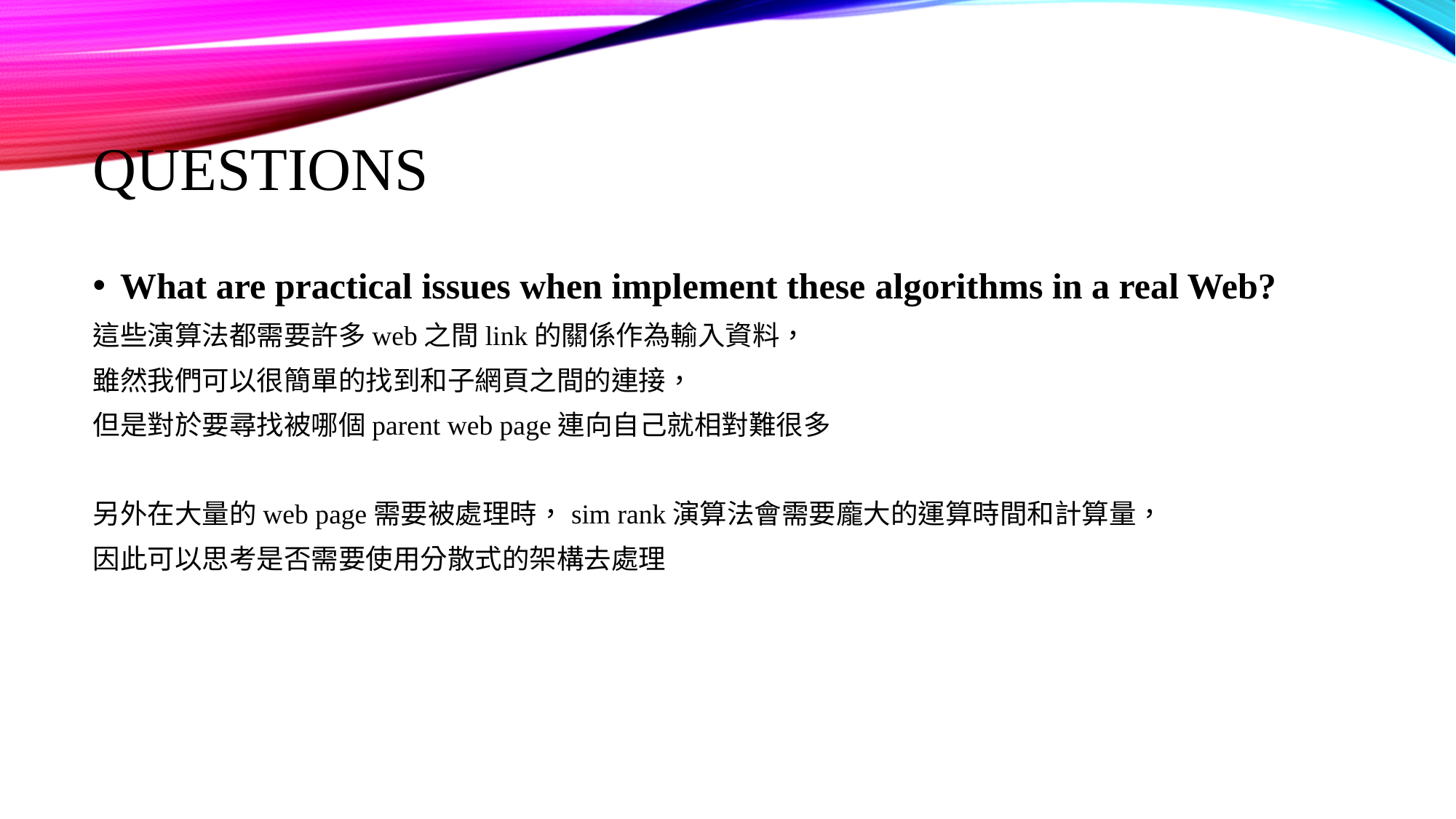

# Questions
What are practical issues when implement these algorithms in a real Web?
這些演算法都需要許多web之間link的關係作為輸入資料，
雖然我們可以很簡單的找到和子網頁之間的連接，
但是對於要尋找被哪個parent web page連向自己就相對難很多

另外在大量的web page需要被處理時，sim rank演算法會需要龐大的運算時間和計算量，
因此可以思考是否需要使用分散式的架構去處理